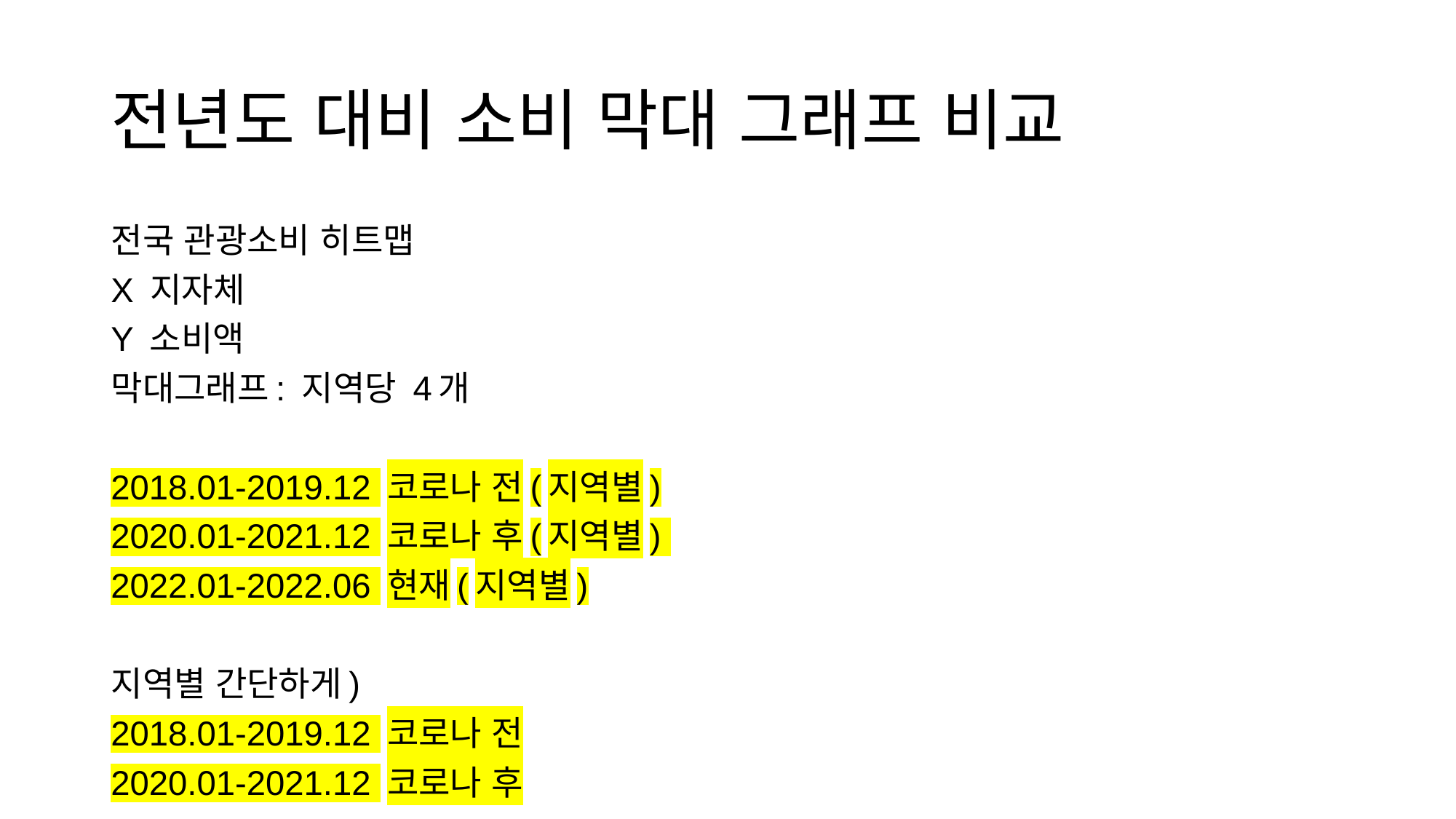

# 전년도 대비 소비 막대 그래프 비교
전국 관광소비 히트맵
X 지자체
Y 소비액
막대그래프: 지역당 4개

2018.01-2019.12 코로나 전(지역별)
2020.01-2021.12 코로나 후(지역별)
2022.01-2022.06 현재(지역별)

지역별 간단하게)
2018.01-2019.12 코로나 전
2020.01-2021.12 코로나 후